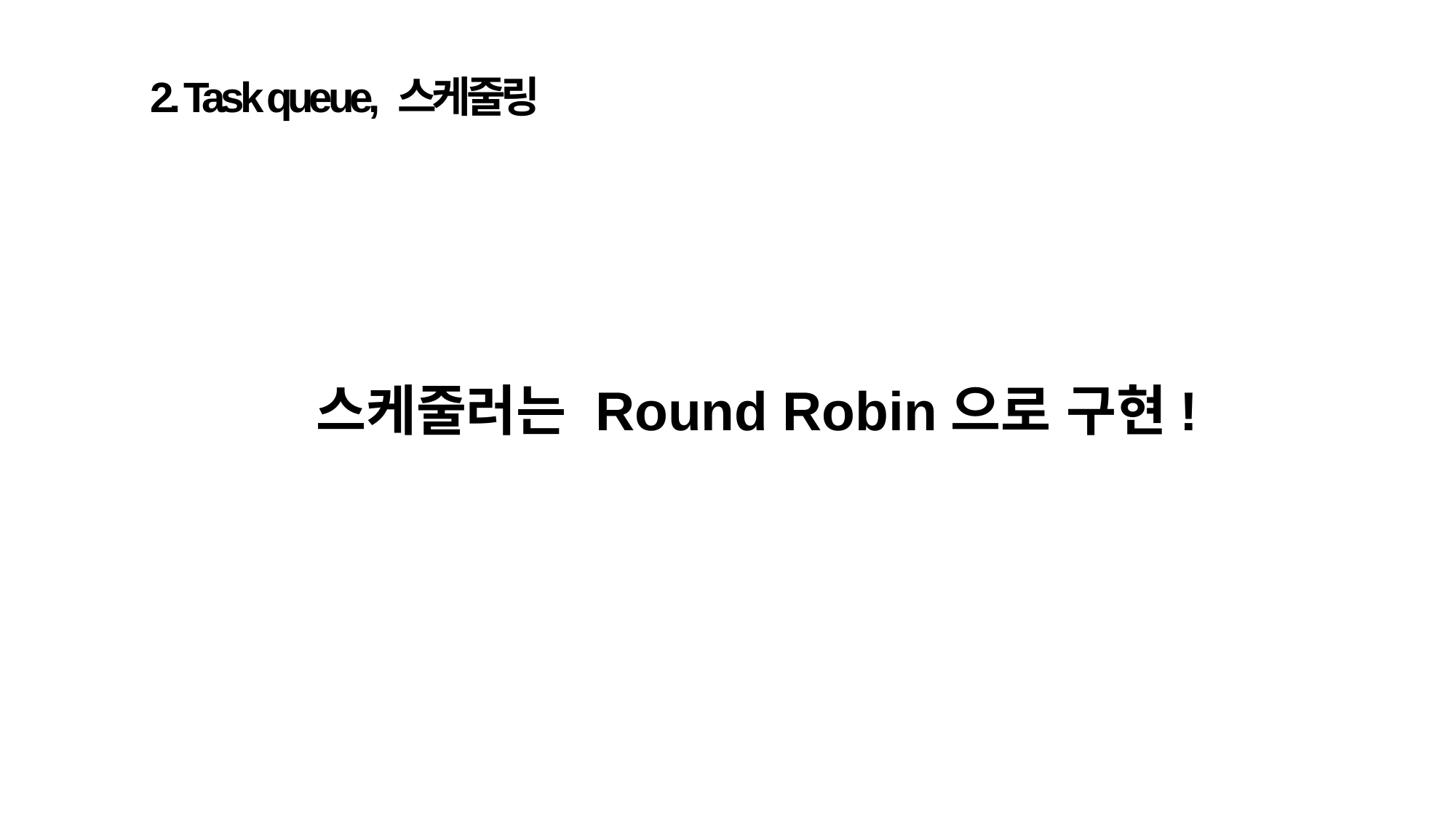

2. Task queue, 스케줄링
스케줄러는 Round Robin으로 구현!